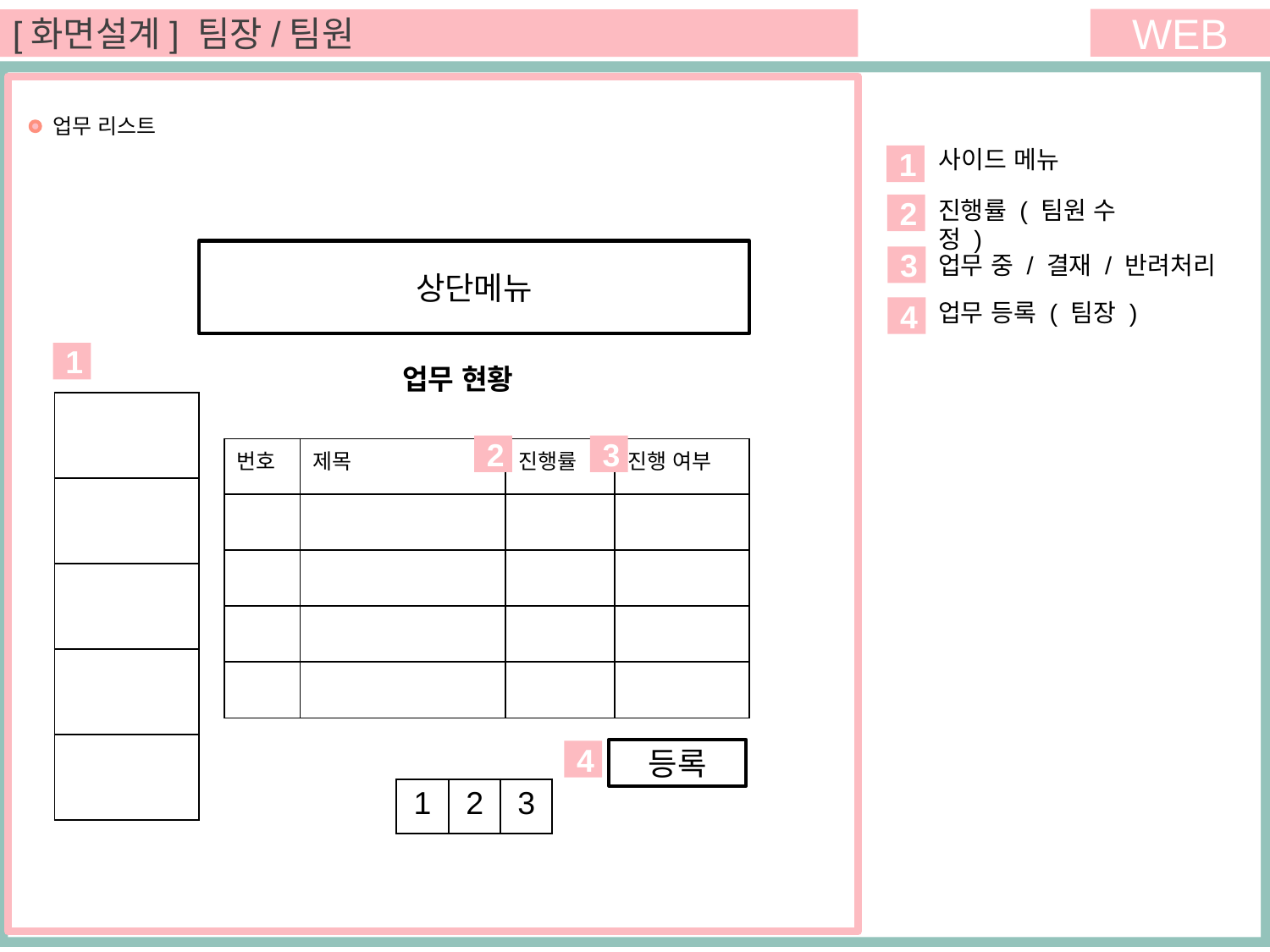

WEB
[화면설계] 팀장/팀원

업무 리스트

사이드 메뉴
1
진행률 ( 팀원 수정 )
2
상단메뉴
업무 중 / 결재 / 반려처리
3
업무 등록 ( 팀장 )
4
1
업무 현황
|  |
| --- |
|  |
|  |
|  |
|  |
2
3
| 번호 | 제목 | 진행률 | 진행 여부 |
| --- | --- | --- | --- |
|  |  |  |  |
|  |  |  |  |
|  |  |  |  |
|  |  |  |  |
등록
4
| 1 | 2 | 3 |
| --- | --- | --- |